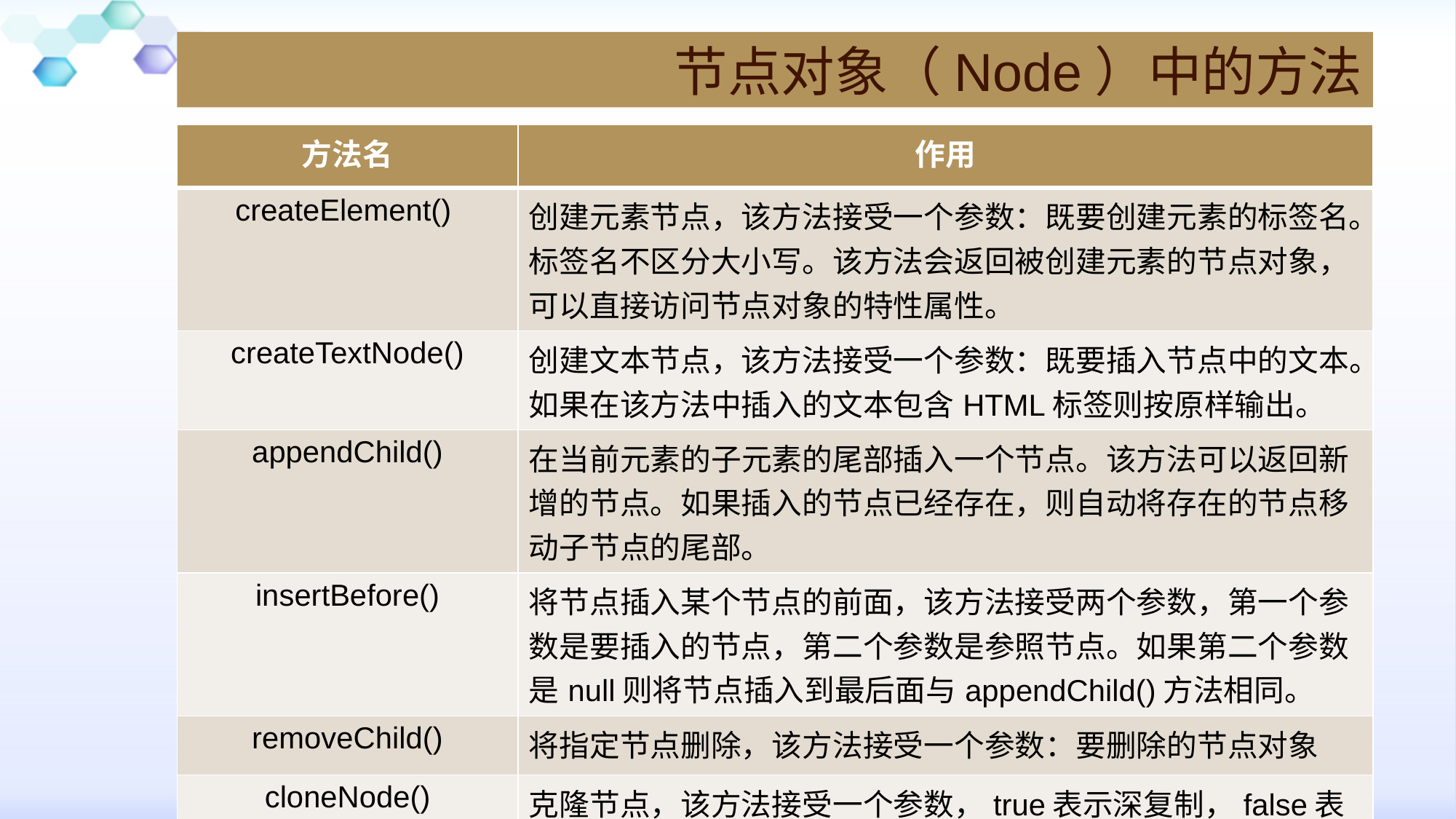

# 节点对象（Node）中的方法
| 方法名 | 作用 |
| --- | --- |
| createElement() | 创建元素节点，该方法接受一个参数：既要创建元素的标签名。 标签名不区分大小写。该方法会返回被创建元素的节点对象，可以直接访问节点对象的特性属性。 |
| createTextNode() | 创建文本节点，该方法接受一个参数：既要插入节点中的文本。如果在该方法中插入的文本包含HTML标签则按原样输出。 |
| appendChild() | 在当前元素的子元素的尾部插入一个节点。该方法可以返回新增的节点。如果插入的节点已经存在，则自动将存在的节点移动子节点的尾部。 |
| insertBefore() | 将节点插入某个节点的前面，该方法接受两个参数，第一个参数是要插入的节点，第二个参数是参照节点。如果第二个参数是null则将节点插入到最后面与appendChild()方法相同。 |
| removeChild() | 将指定节点删除，该方法接受一个参数：要删除的节点对象 |
| cloneNode() | 克隆节点，该方法接受一个参数，true表示深复制，false表示浅复制。 |